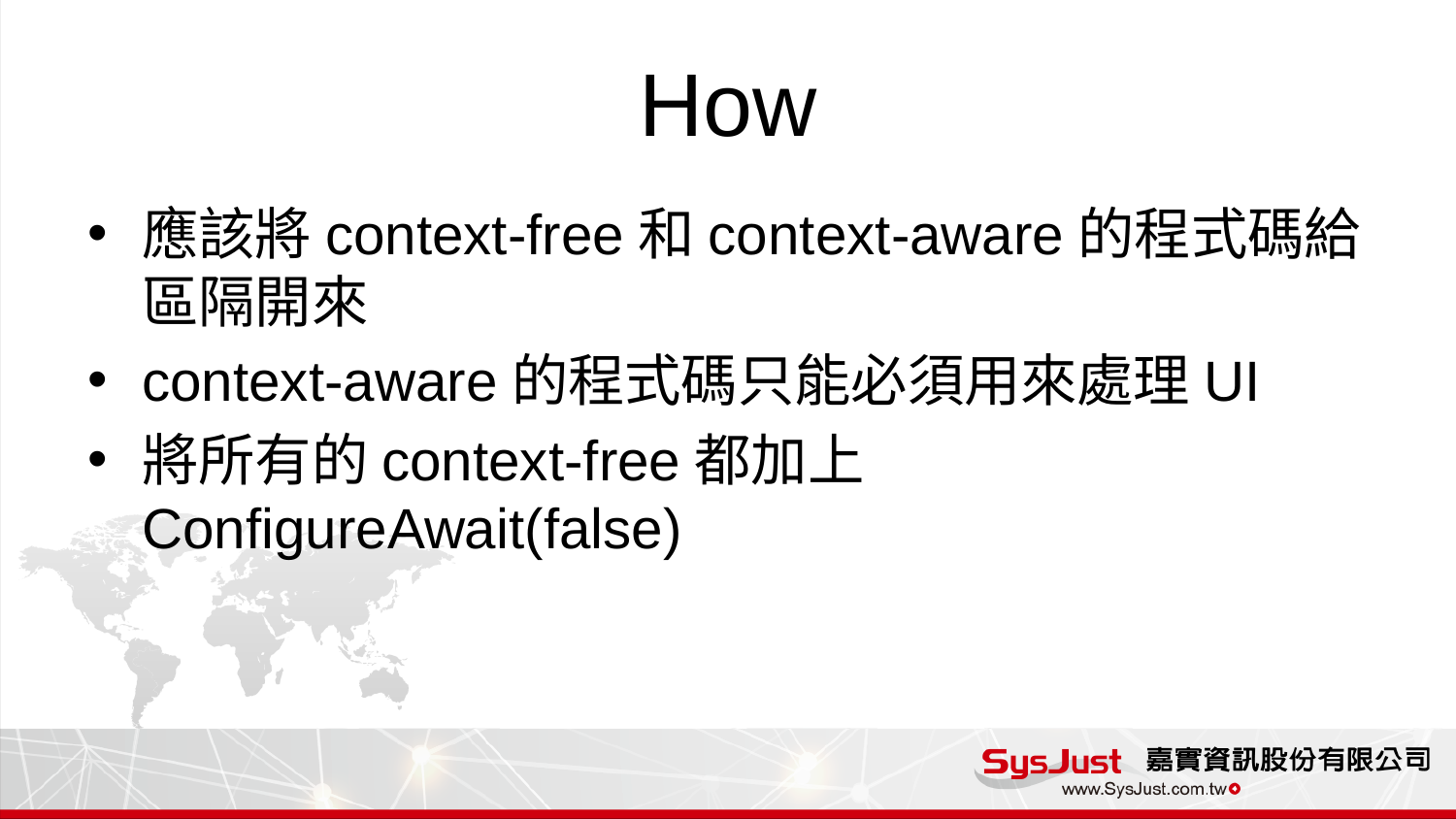

# How
應該將context-free和context-aware的程式碼給區隔開來
context-aware的程式碼只能必須用來處理UI
將所有的context-free都加上ConfigureAwait(false)